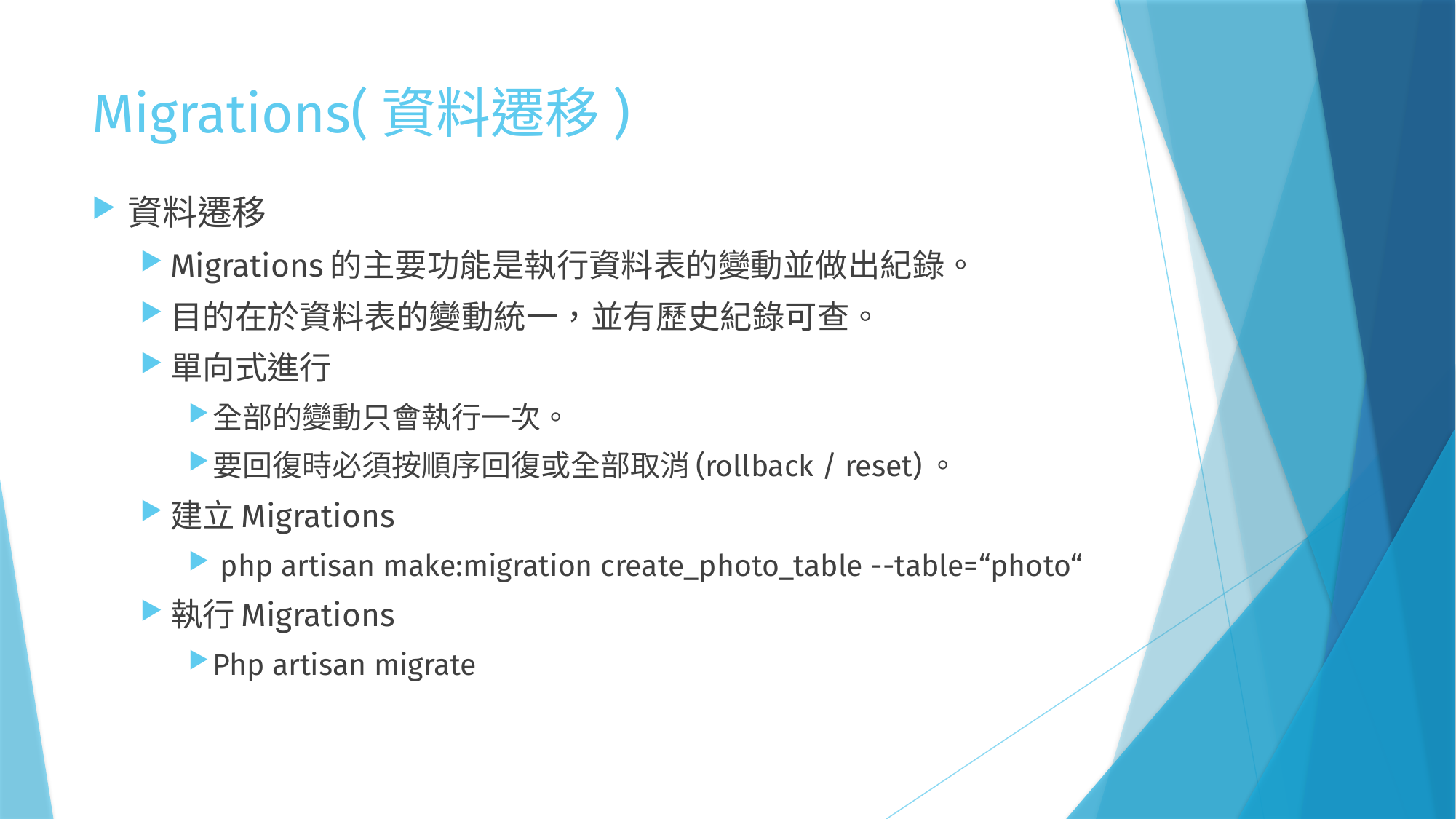

# Migrations(資料遷移)
資料遷移
Migrations的主要功能是執行資料表的變動並做出紀錄。
目的在於資料表的變動統一，並有歷史紀錄可查。
單向式進行
全部的變動只會執行一次。
要回復時必須按順序回復或全部取消(rollback / reset)。
建立Migrations
 php artisan make:migration create_photo_table --table=“photo“
執行Migrations
Php artisan migrate